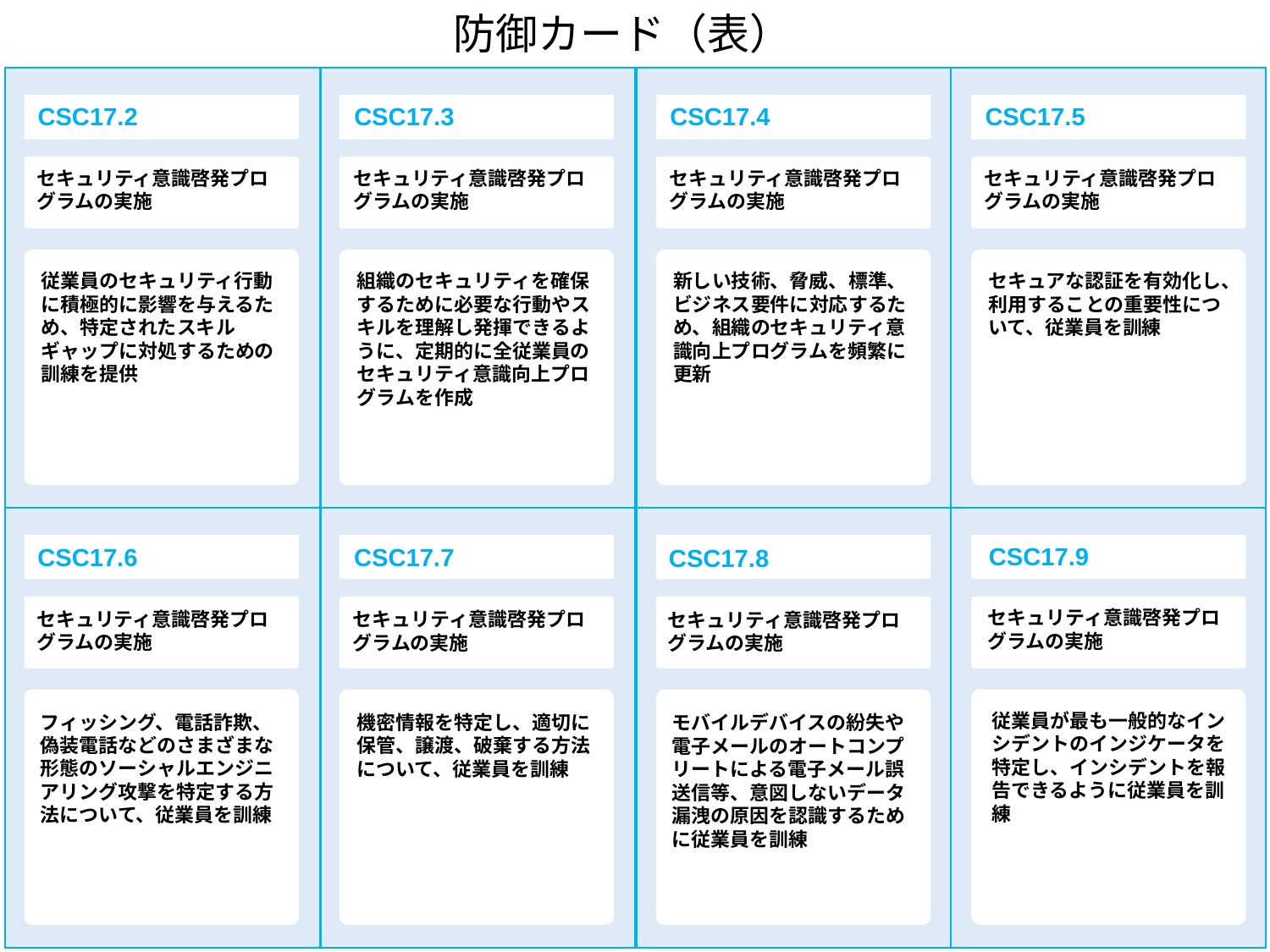

防御カード（表）

CSC17.2

CSC17.3

CSC17.4

CSC17.5

セキュリティ意識啓発プログラムの実施
セキュリティ意識啓発プログラムの実施
セキュリティ意識啓発プログラムの実施
セキュリティ意識啓発プログラムの実施

従業員のセキュリティ行動に積極的に影響を与えるため、特定されたスキルギャップに対処するための訓練を提供
組織のセキュリティを確保するために必要な行動やスキルを理解し発揮できるように、定期的に全従業員のセキュリティ意識向上プログラムを作成
新しい技術、脅威、標準、ビジネス要件に対応するため、組織のセキュリティ意識向上プログラムを頻繁に更新
セキュアな認証を有効化し、利用することの重要性について、従業員を訓練

CSC17.9
CSC17.6
CSC17.7
CSC17.8

セキュリティ意識啓発プログラムの実施
セキュリティ意識啓発プログラムの実施
セキュリティ意識啓発プログラムの実施
セキュリティ意識啓発プログラムの実施

従業員が最も一般的なインシデントのインジケータを特定し、インシデントを報告できるように従業員を訓練
フィッシング、電話詐欺、偽装電話などのさまざまな形態のソーシャルエンジニアリング攻撃を特定する方法について、従業員を訓練
機密情報を特定し、適切に保管、譲渡、破棄する方法について、従業員を訓練
モバイルデバイスの紛失や電子メールのオートコンプリートによる電子メール誤送信等、意図しないデータ漏洩の原因を認識するために従業員を訓練